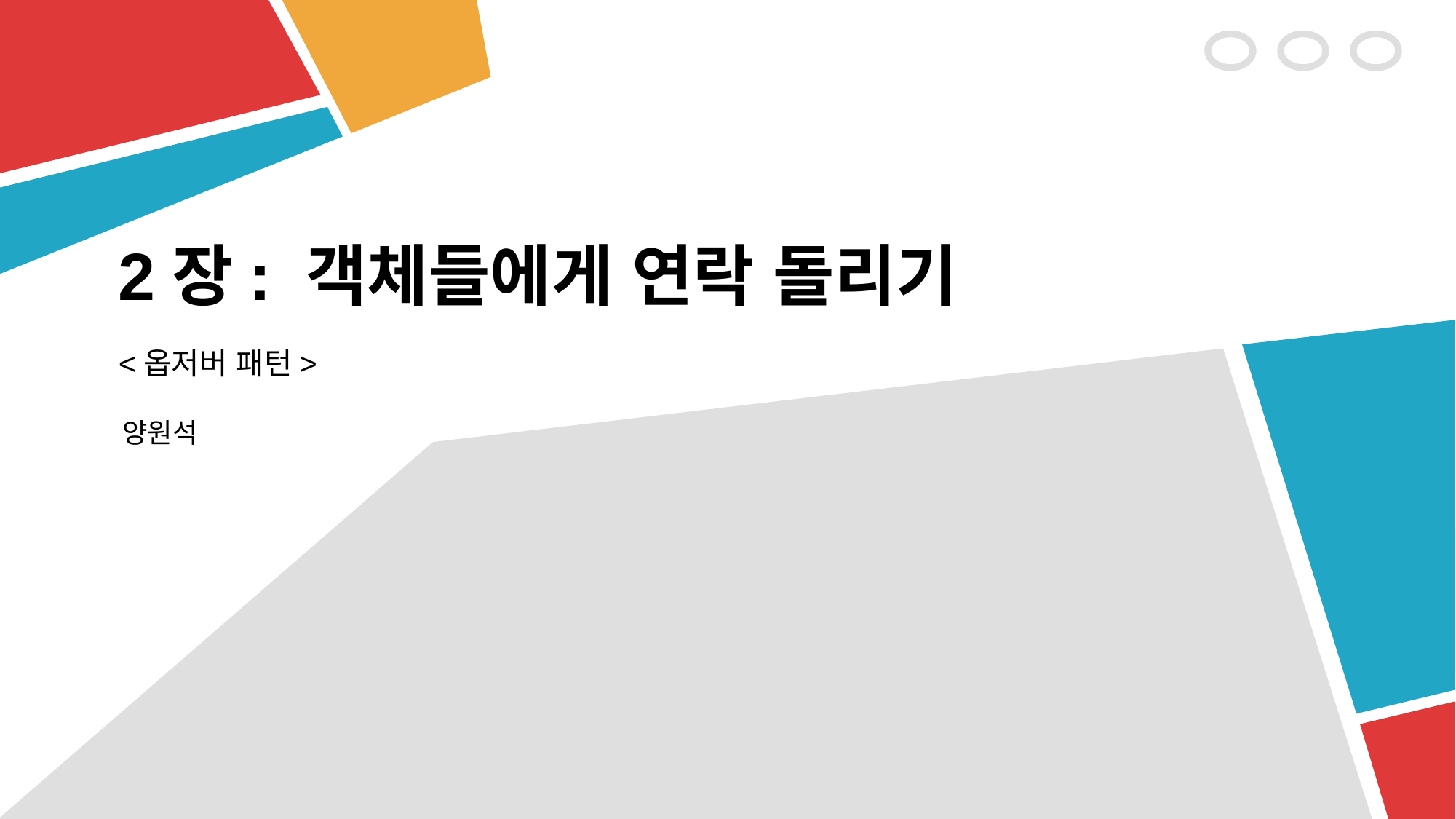

# 2장: 객체들에게 연락 돌리기
<옵저버 패턴>
양원석